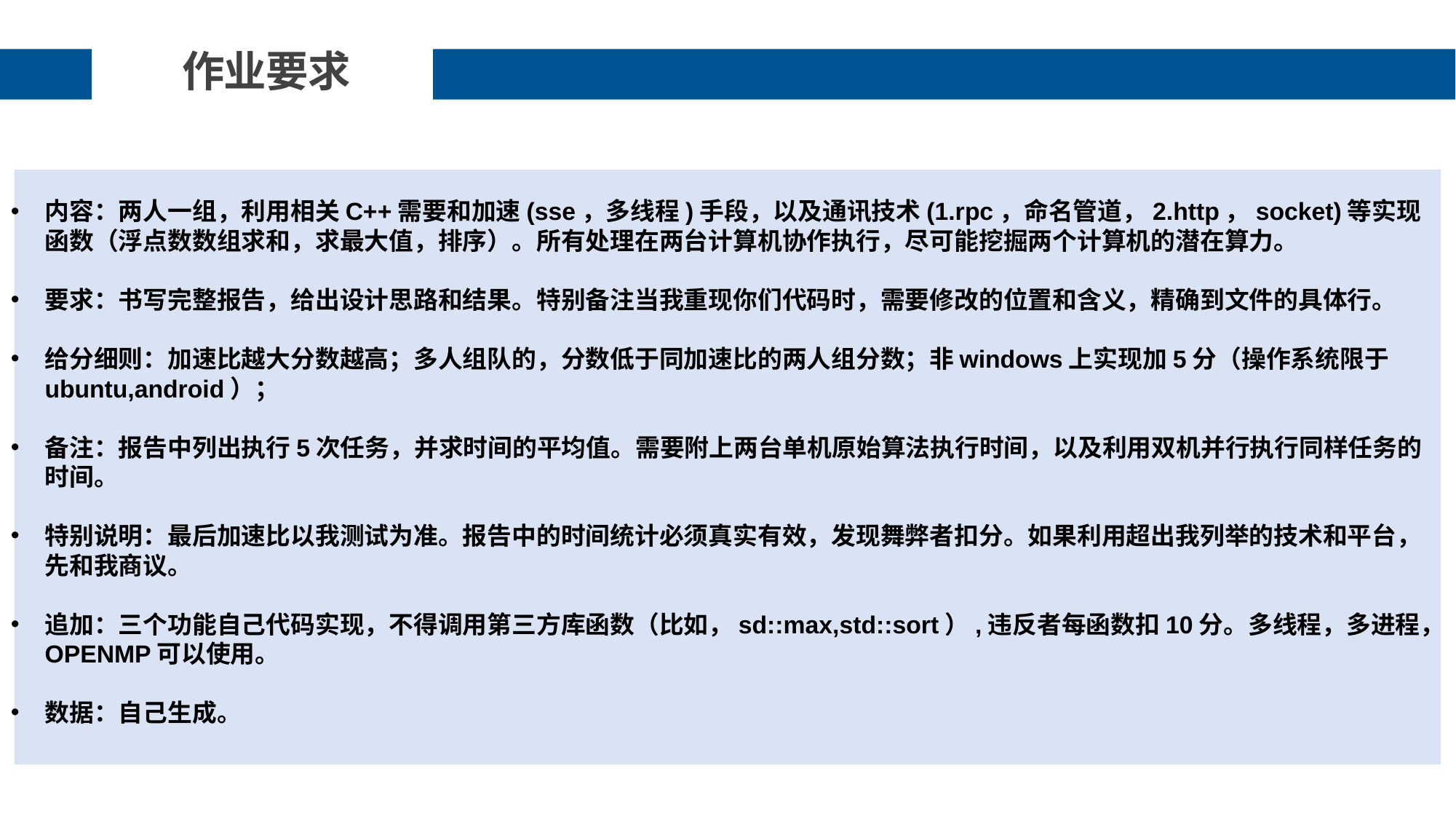

# 作业要求

内容：两人一组，利用相关C++需要和加速(sse，多线程)手段，以及通讯技术(1.rpc，命名管道，2.http，socket)等实现函数（浮点数数组求和，求最大值，排序）。所有处理在两台计算机协作执行，尽可能挖掘两个计算机的潜在算力。

要求：书写完整报告，给出设计思路和结果。特别备注当我重现你们代码时，需要修改的位置和含义，精确到文件的具体行。

给分细则：加速比越大分数越高；多人组队的，分数低于同加速比的两人组分数；非windows上实现加5分（操作系统限于ubuntu,android）；

备注：报告中列出执行5次任务，并求时间的平均值。需要附上两台单机原始算法执行时间，以及利用双机并行执行同样任务的时间。

特别说明：最后加速比以我测试为准。报告中的时间统计必须真实有效，发现舞弊者扣分。如果利用超出我列举的技术和平台，先和我商议。

追加：三个功能自己代码实现，不得调用第三方库函数（比如，sd::max,std::sort）,违反者每函数扣10分。多线程，多进程，OPENMP可以使用。

数据：自己生成。